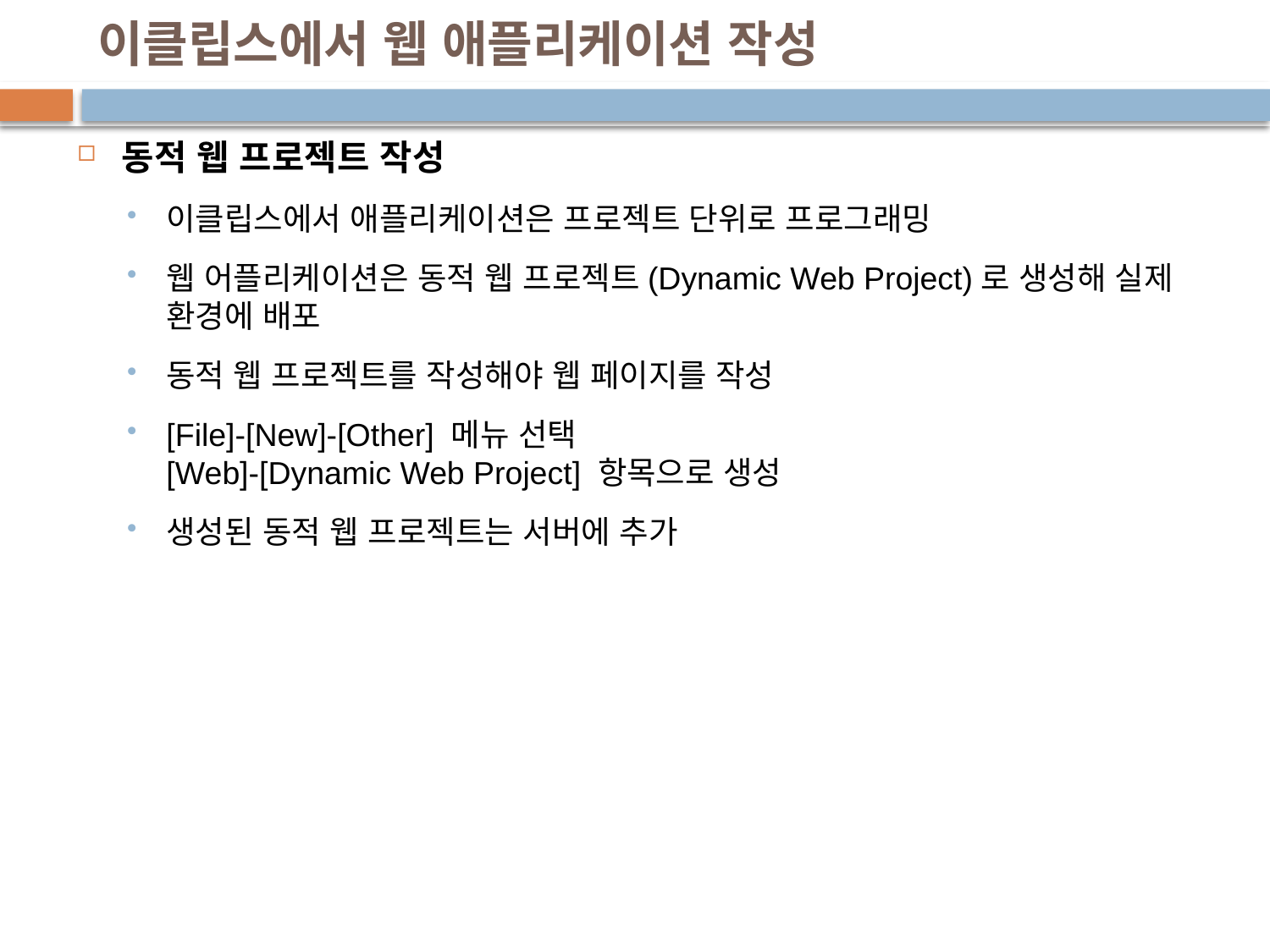

# 이클립스에서 웹 애플리케이션 작성
동적 웹 프로젝트 작성
이클립스에서 애플리케이션은 프로젝트 단위로 프로그래밍
웹 어플리케이션은 동적 웹 프로젝트(Dynamic Web Project)로 생성해 실제 환경에 배포
동적 웹 프로젝트를 작성해야 웹 페이지를 작성
[File]-[New]-[Other] 메뉴 선택
[Web]-[Dynamic Web Project] 항목으로 생성
생성된 동적 웹 프로젝트는 서버에 추가